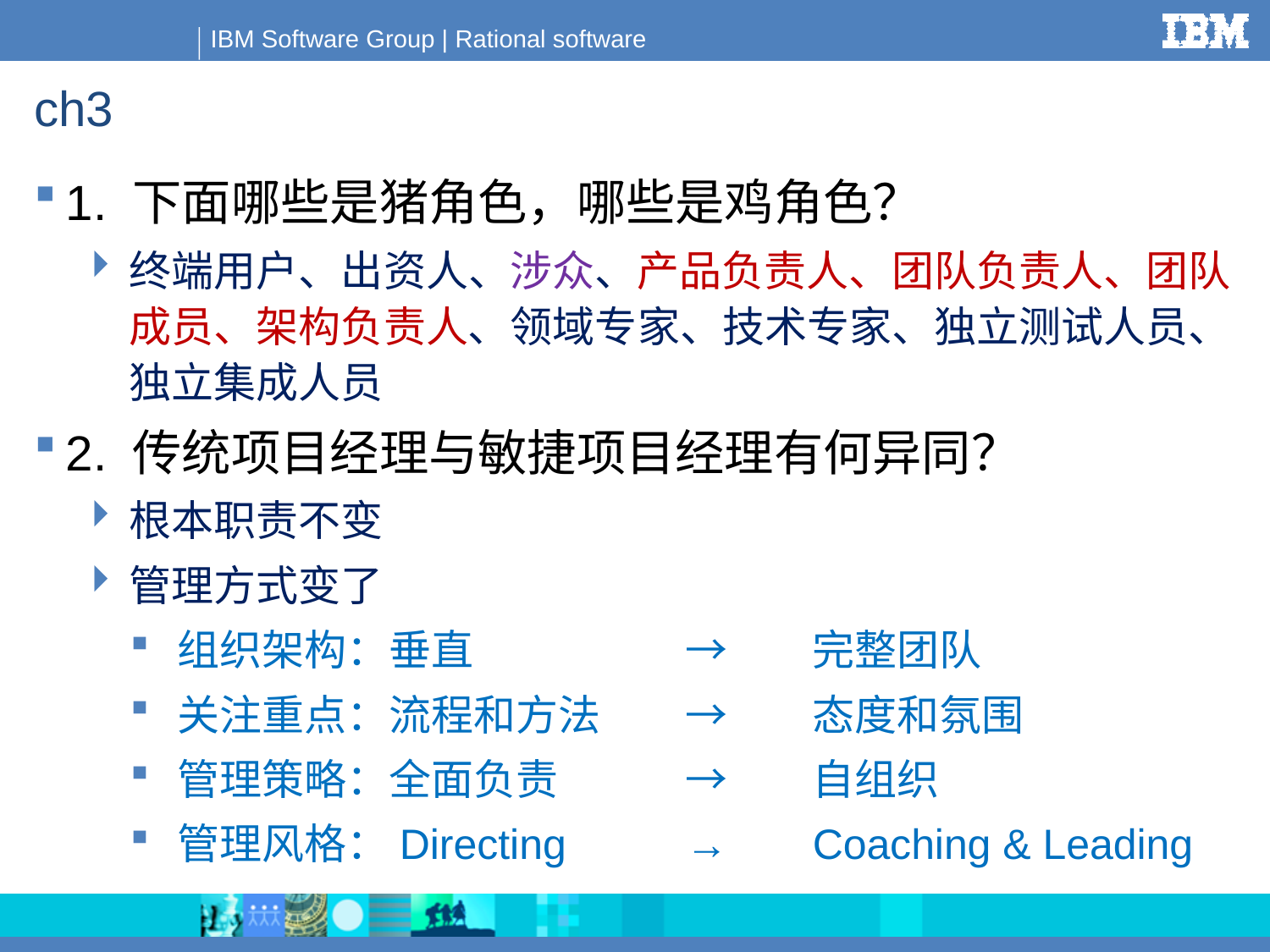

# ch3
1. 下面哪些是猪角色，哪些是鸡角色？
终端用户、出资人、涉众、产品负责人、团队负责人、团队成员、架构负责人、领域专家、技术专家、独立测试人员、独立集成人员
2. 传统项目经理与敏捷项目经理有何异同？
根本职责不变
管理方式变了
组织架构：垂直		→	完整团队
关注重点：流程和方法	→	态度和氛围
管理策略：全面负责	→	自组织
管理风格：Directing	→	Coaching & Leading